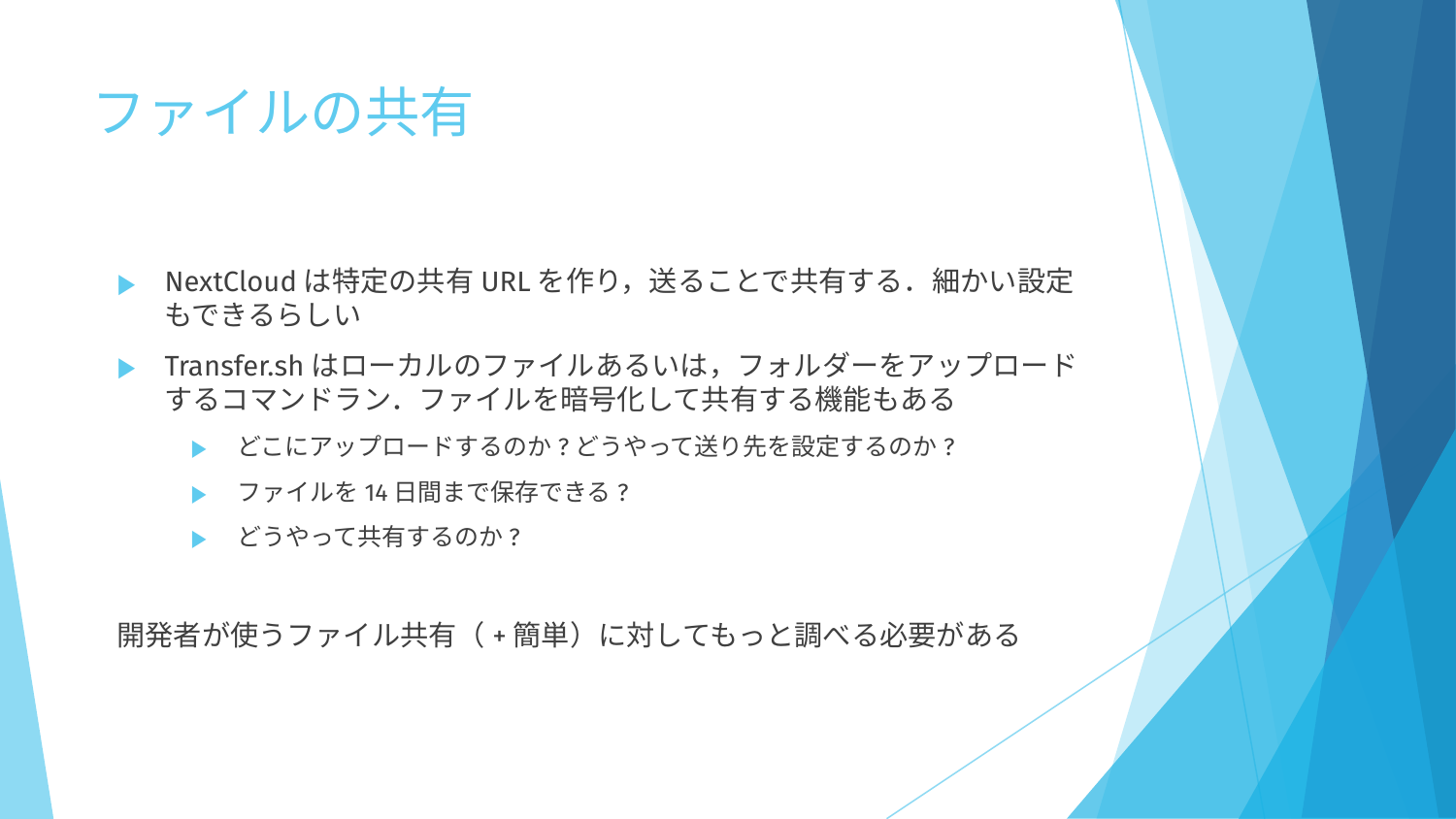

# ファイルの共有
NextCloudは特定の共有URLを作り，送ることで共有する．細かい設定もできるらしい
Transfer.shはローカルのファイルあるいは，フォルダーをアップロードするコマンドラン．ファイルを暗号化して共有する機能もある
どこにアップロードするのか?どうやって送り先を設定するのか?
ファイルを14日間まで保存できる?
どうやって共有するのか?

開発者が使うファイル共有（+簡単）に対してもっと調べる必要がある